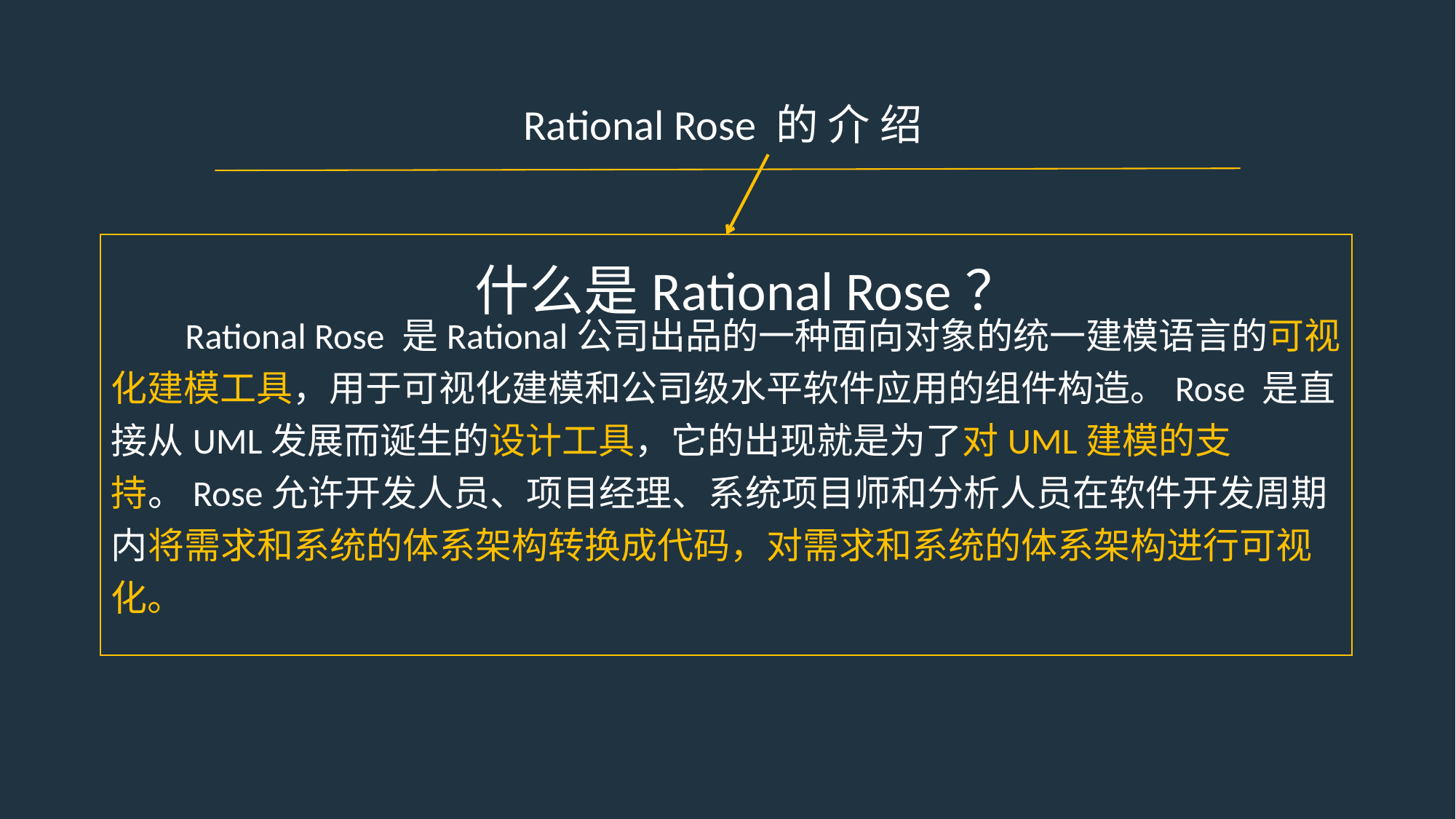

Rational Rose 的 介 绍

         Rational Rose 是Rational公司出品的一种面向对象的统一建模语言的可视化建模工具，用于可视化建模和公司级水平软件应用的组件构造。Rose 是直接从UML发展而诞生的设计工具，它的出现就是为了对UML建模的支持。Rose允许开发人员、项目经理、系统项目师和分析人员在软件开发周期内将需求和系统的体系架构转换成代码，对需求和系统的体系架构进行可视化。
什么是Rational Rose？